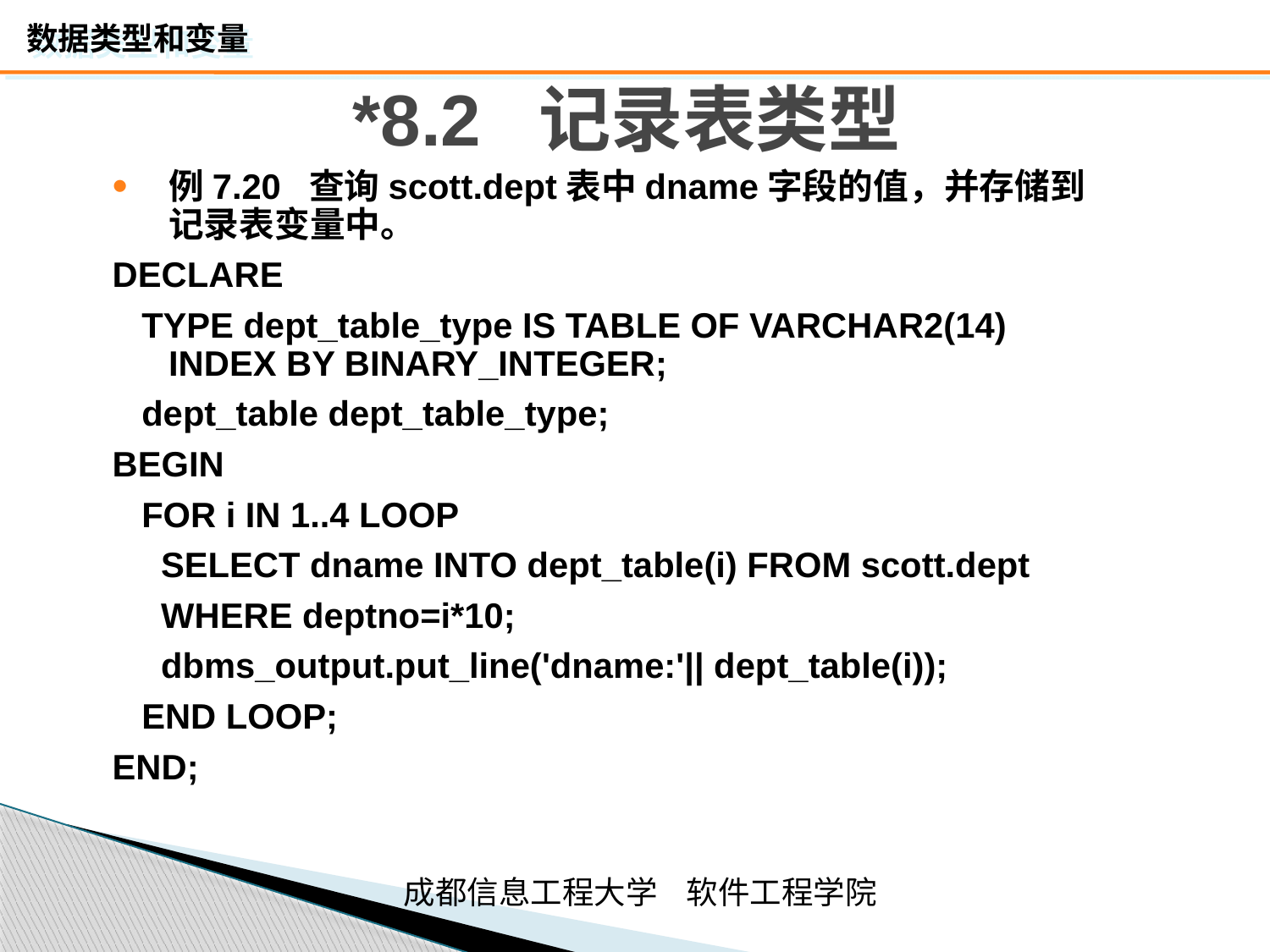

# *8.2  记录表类型
例7.20  查询scott.dept表中dname字段的值，并存储到记录表变量中。
DECLARE
   TYPE dept_table_type IS TABLE OF VARCHAR2(14) INDEX BY BINARY_INTEGER;
   dept_table dept_table_type;
BEGIN
   FOR i IN 1..4 LOOP
     SELECT dname INTO dept_table(i) FROM scott.dept
     WHERE deptno=i*10;
     dbms_output.put_line('dname:'|| dept_table(i));
   END LOOP;
END;